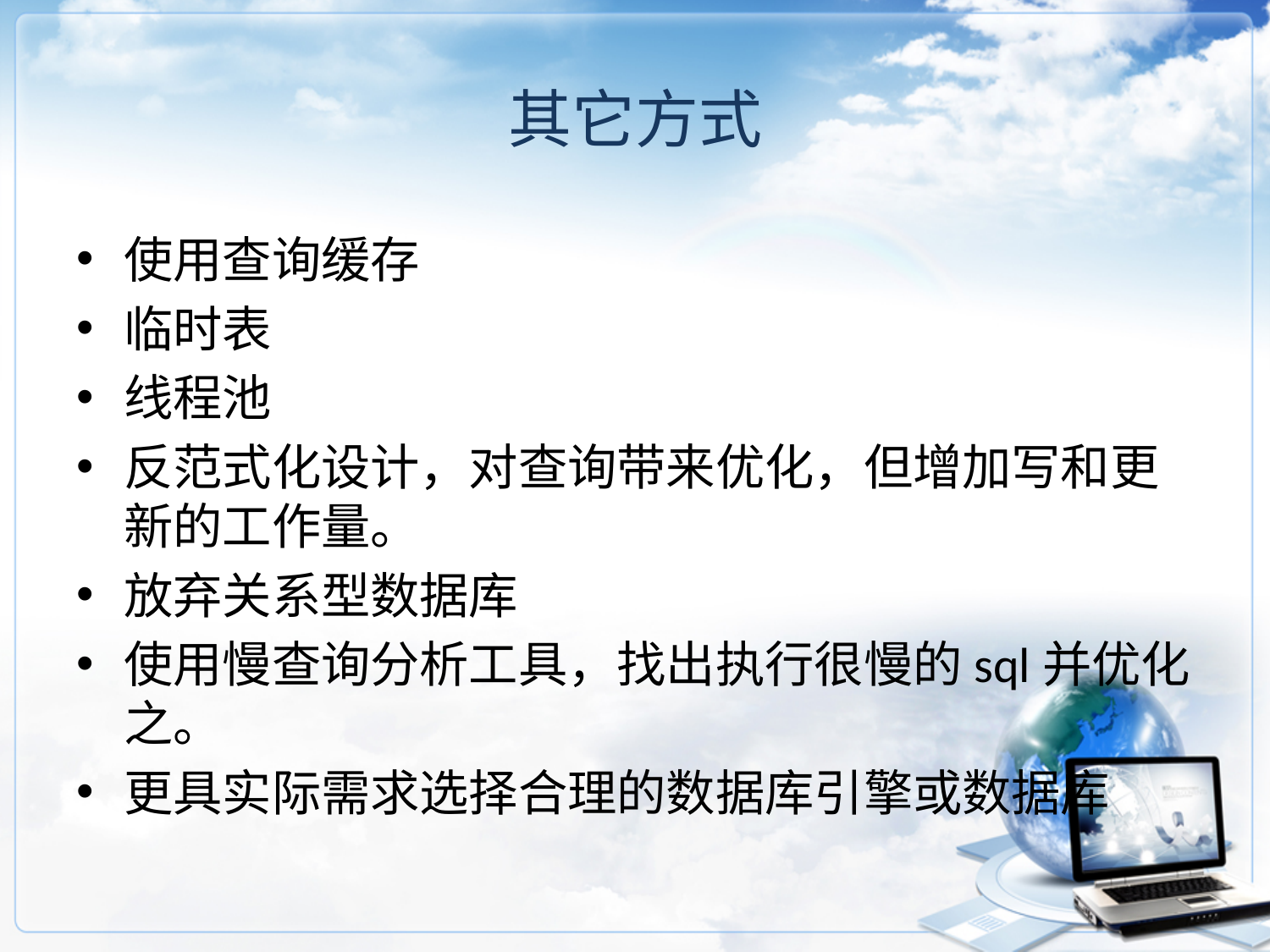

# 其它方式
使用查询缓存
临时表
线程池
反范式化设计，对查询带来优化，但增加写和更新的工作量。
放弃关系型数据库
使用慢查询分析工具，找出执行很慢的sql并优化之。
更具实际需求选择合理的数据库引擎或数据库